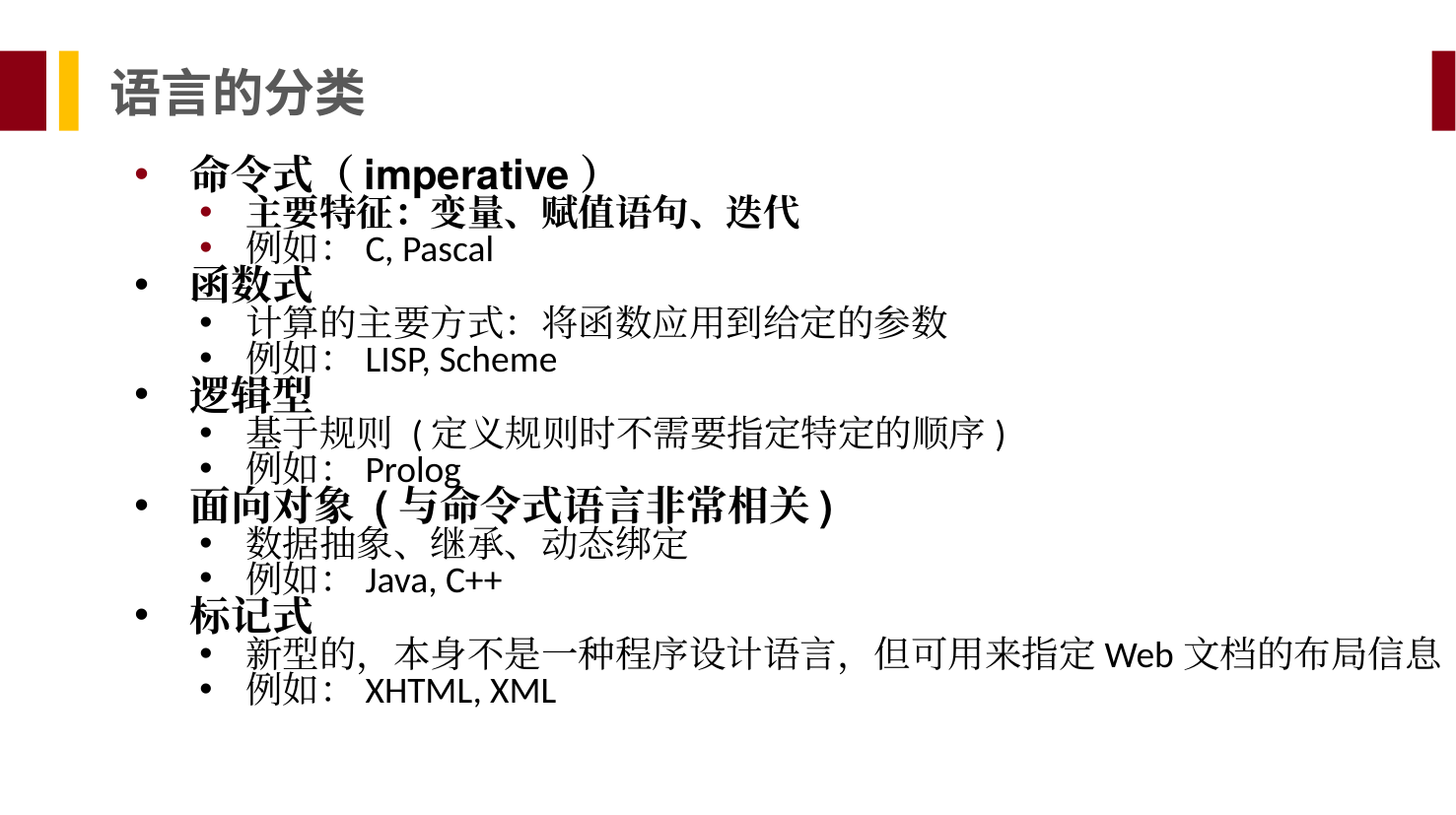

语言的分类
命令式（imperative）
主要特征：变量、赋值语句、迭代
例如：C, Pascal
函数式
计算的主要方式：将函数应用到给定的参数
例如：LISP, Scheme
逻辑型
基于规则 (定义规则时不需要指定特定的顺序)
例如：Prolog
面向对象 (与命令式语言非常相关)
数据抽象、继承、动态绑定
例如：Java, C++
标记式
新型的，本身不是一种程序设计语言，但可用来指定Web文档的布局信息
例如：XHTML, XML